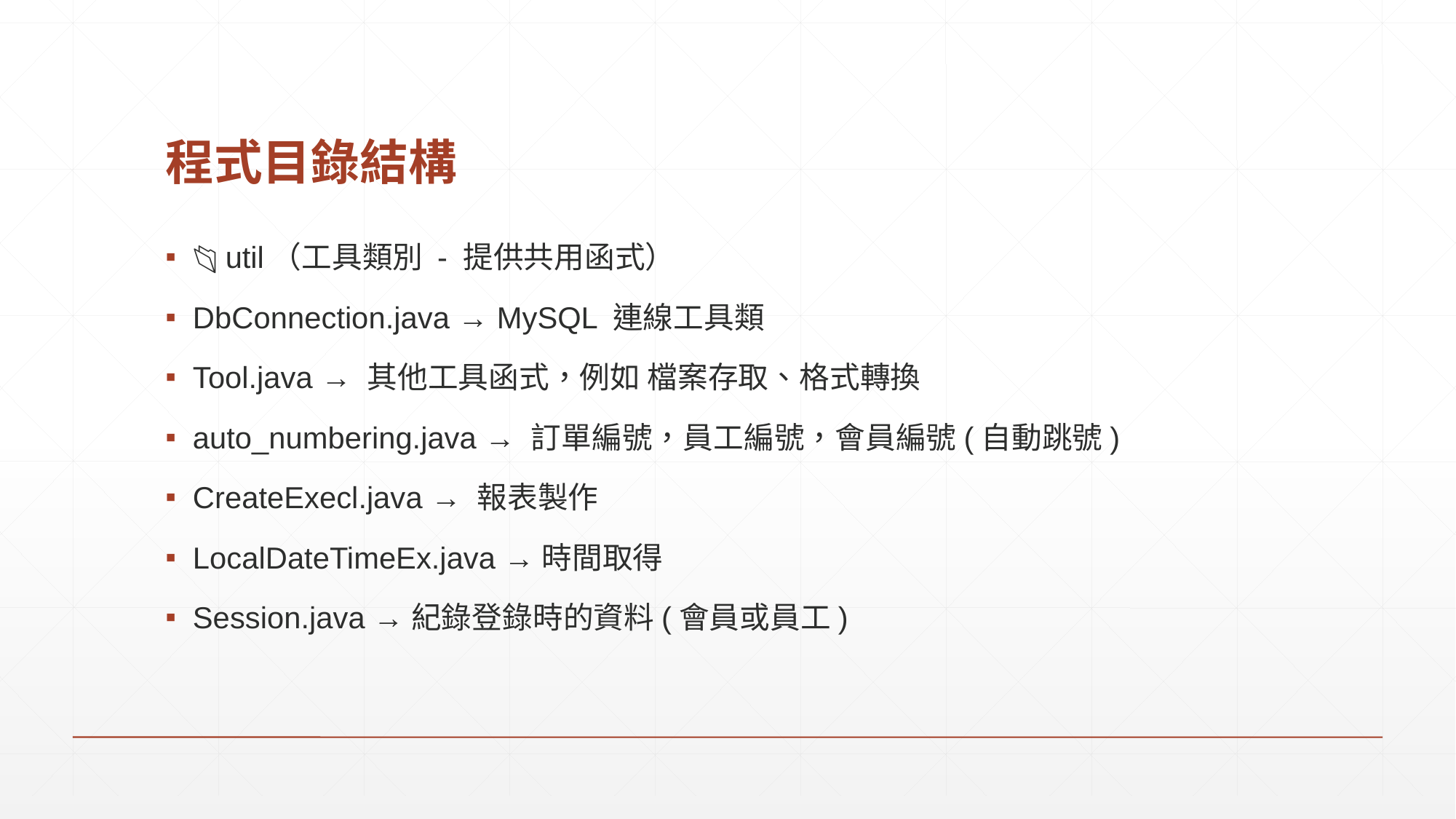

# 程式目錄結構
📂 util（工具類別 - 提供共用函式）
DbConnection.java → MySQL 連線工具類
Tool.java → 其他工具函式，例如 檔案存取、格式轉換
auto_numbering.java → 訂單編號，員工編號，會員編號(自動跳號)
CreateExecl.java → 報表製作
LocalDateTimeEx.java →時間取得
Session.java →紀錄登錄時的資料(會員或員工)